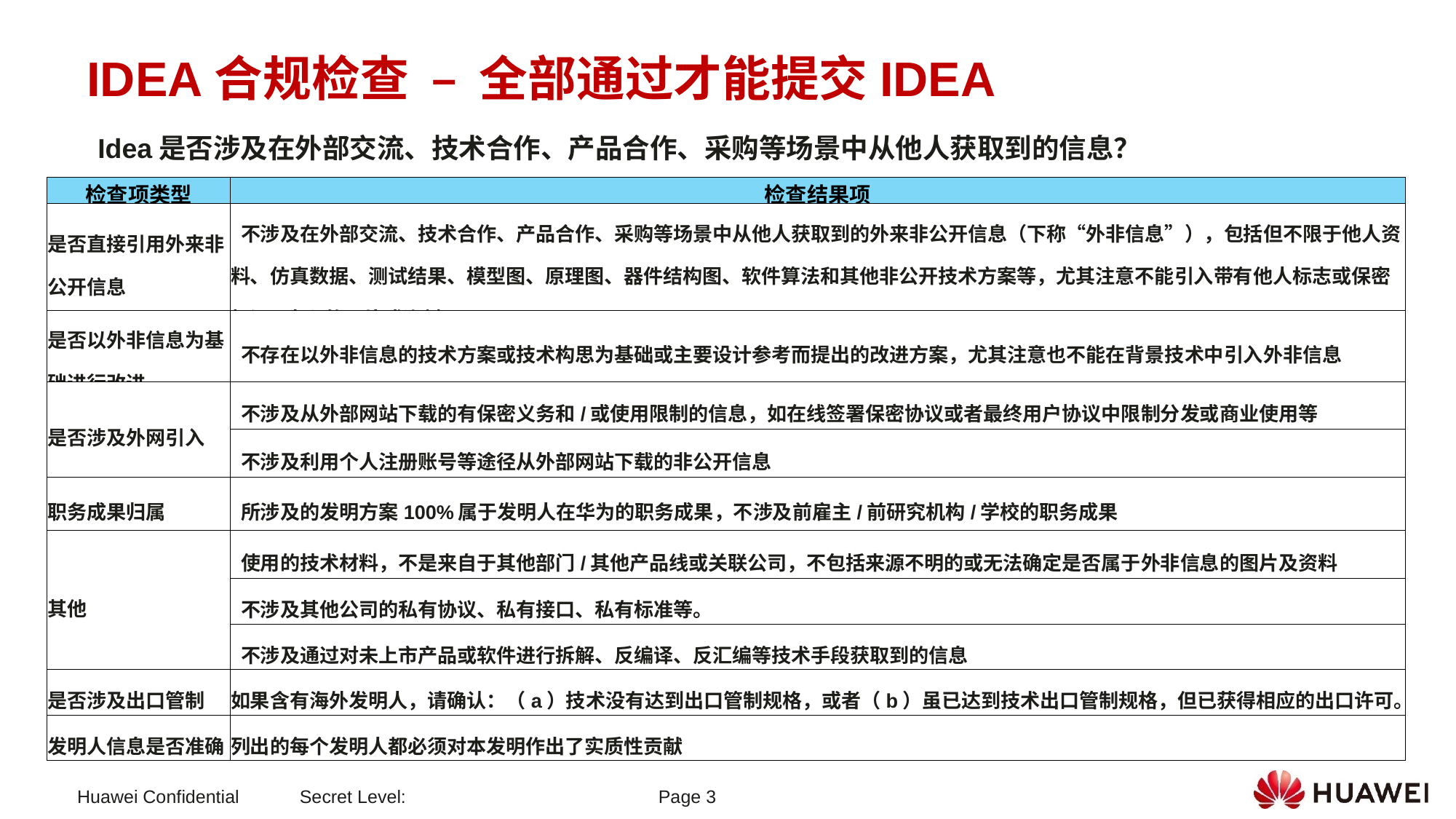

IDEA合规检查  –  全部通过才能提交IDEA
Idea是否涉及在外部交流、技术合作、产品合作、采购等场景中从他人获取到的信息？
| 检查项类型 | 检查结果项 |
| --- | --- |
| 是否直接引用外来非公开信息 | 不涉及在外部交流、技术合作、产品合作、采购等场景中从他人获取到的外来非公开信息（下称“外非信息”），包括但不限于他人资料、仿真数据、测试结果、模型图、原理图、器件结构图、软件算法和其他非公开技术方案等，尤其注意不能引入带有他人标志或保密标识/水印的图片或资料 |
| 是否以外非信息为基础进行改进 | 不存在以外非信息的技术方案或技术构思为基础或主要设计参考而提出的改进方案，尤其注意也不能在背景技术中引入外非信息 |
| 是否涉及外网引入 | 不涉及从外部网站下载的有保密义务和/或使用限制的信息，如在线签署保密协议或者最终用户协议中限制分发或商业使用等 |
|  | 不涉及利用个人注册账号等途径从外部网站下载的非公开信息 |
| 职务成果归属 | 所涉及的发明方案100%属于发明人在华为的职务成果，不涉及前雇主/前研究机构/学校的职务成果 |
| 其他 | 使用的技术材料，不是来自于其他部门/其他产品线或关联公司，不包括来源不明的或无法确定是否属于外非信息的图片及资料 |
|  | 不涉及其他公司的私有协议、私有接口、私有标准等。 |
|  | 不涉及通过对未上市产品或软件进行拆解、反编译、反汇编等技术手段获取到的信息 |
| 是否涉及出口管制 | 如果含有海外发明人，请确认：（a）技术没有达到出口管制规格，或者（b）虽已达到技术出口管制规格，但已获得相应的出口许可。 |
| 发明人信息是否准确 | 列出的每个发明人都必须对本发明作出了实质性贡献 |